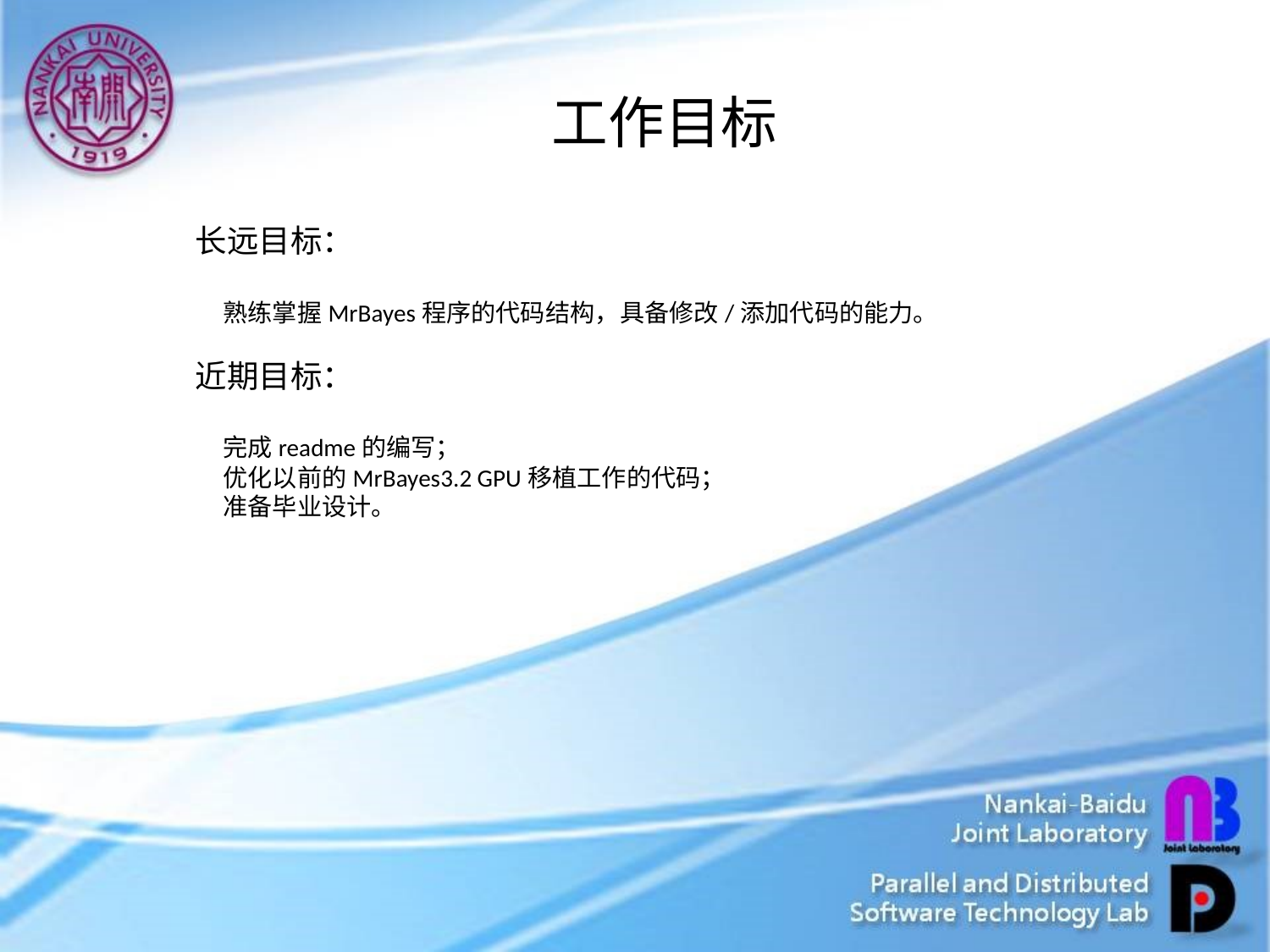

工作目标

长远目标：

    熟练掌握MrBayes程序的代码结构，具备修改/添加代码的能力。

近期目标：

    完成readme的编写；
    优化以前的MrBayes3.2 GPU移植工作的代码；
    准备毕业设计。